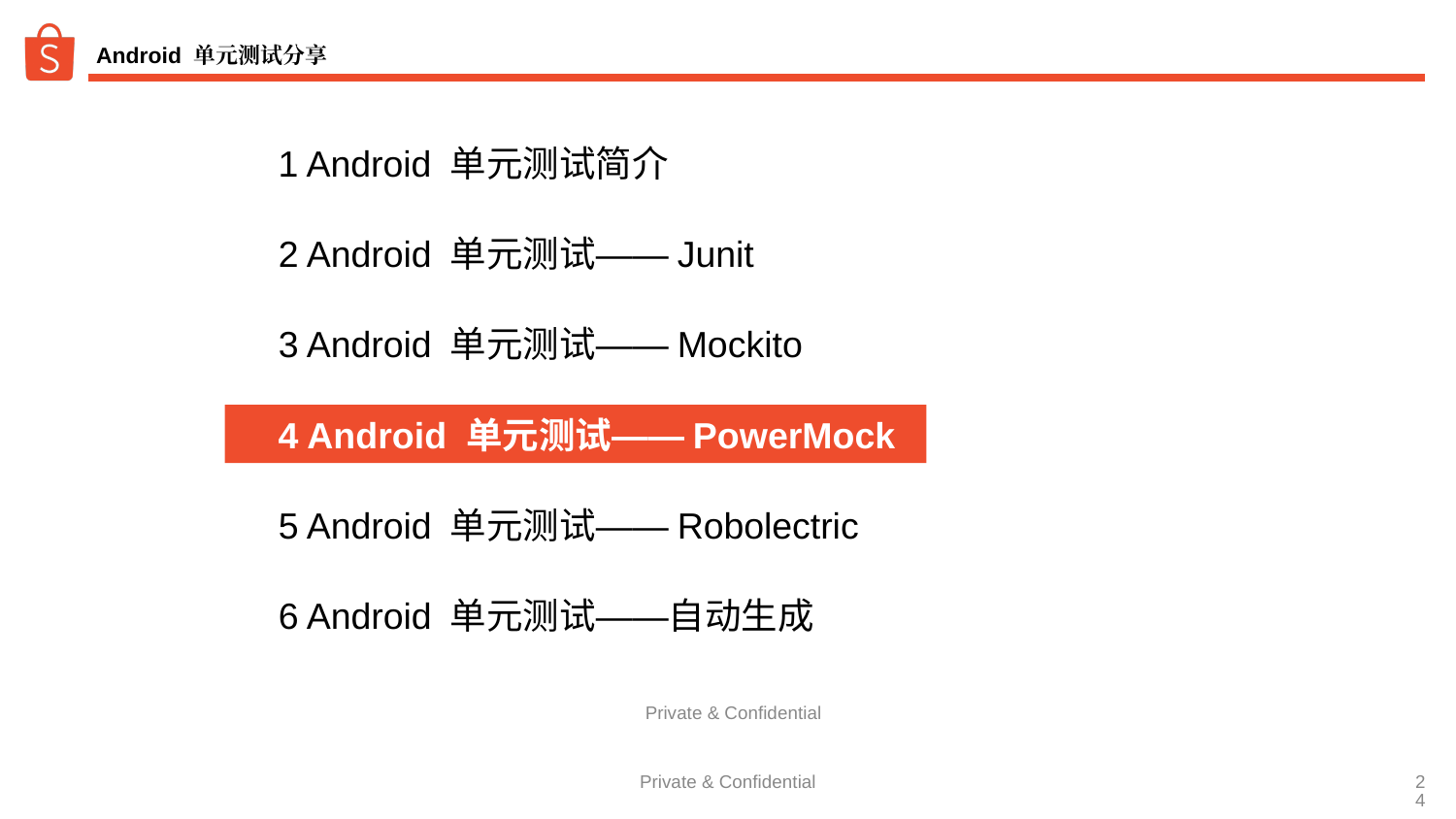

# Android 单元测试分享
      1 Android 单元测试简介
如何搭建React Native环境
      2 Android 单元测试——Junit
      3 Android 单元测试——Mockito
      4 Android 单元测试——PowerMock
      5 Android 单元测试——Robolectric
      6 Android 单元测试——自动生成
Private & Confidential
24